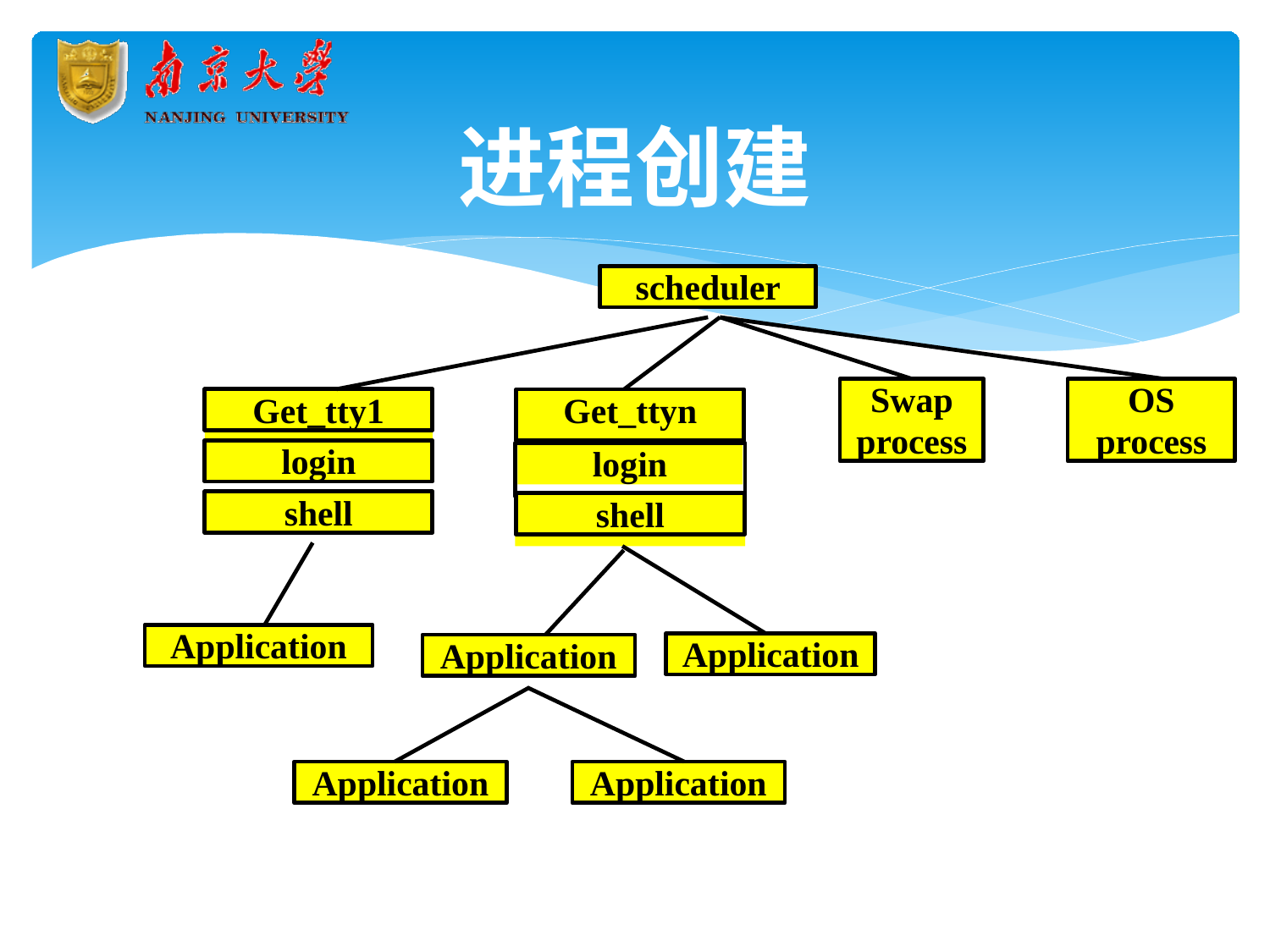

# 进程创建
scheduler

Swap
process
OS
process
Get_ttyn

Get_tty1

login

login
shell

shell

Application
Application
Application

Application
Application